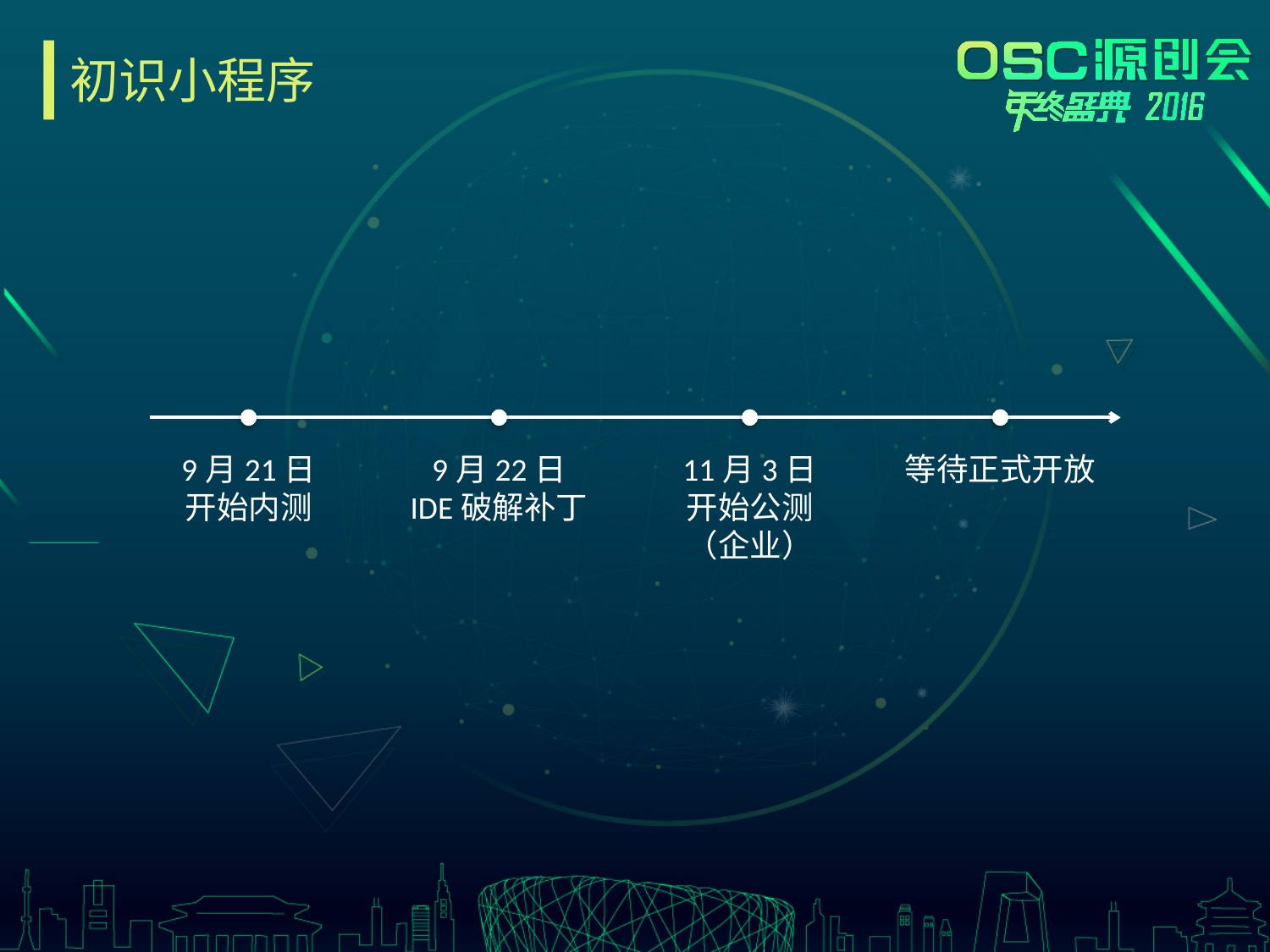

# 初识小程序

9月21日
开始内测
9月22日
IDE破解补丁
11月3日
开始公测
（企业）
等待正式开放